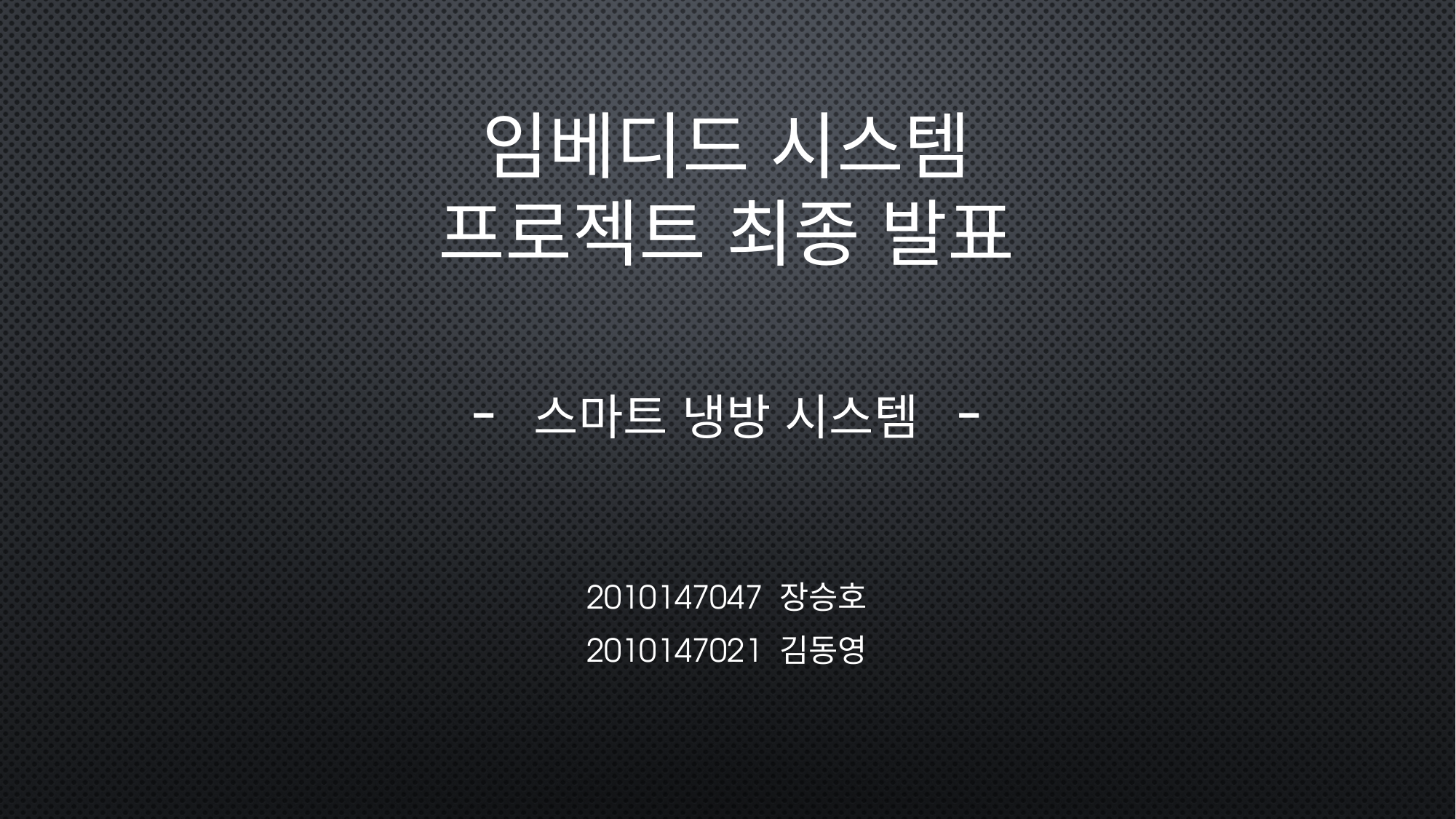

# 임베디드 시스템 프로젝트 최종 발표 - 스마트 냉방 시스템 -

2010147047 장승호
2010147021 김동영